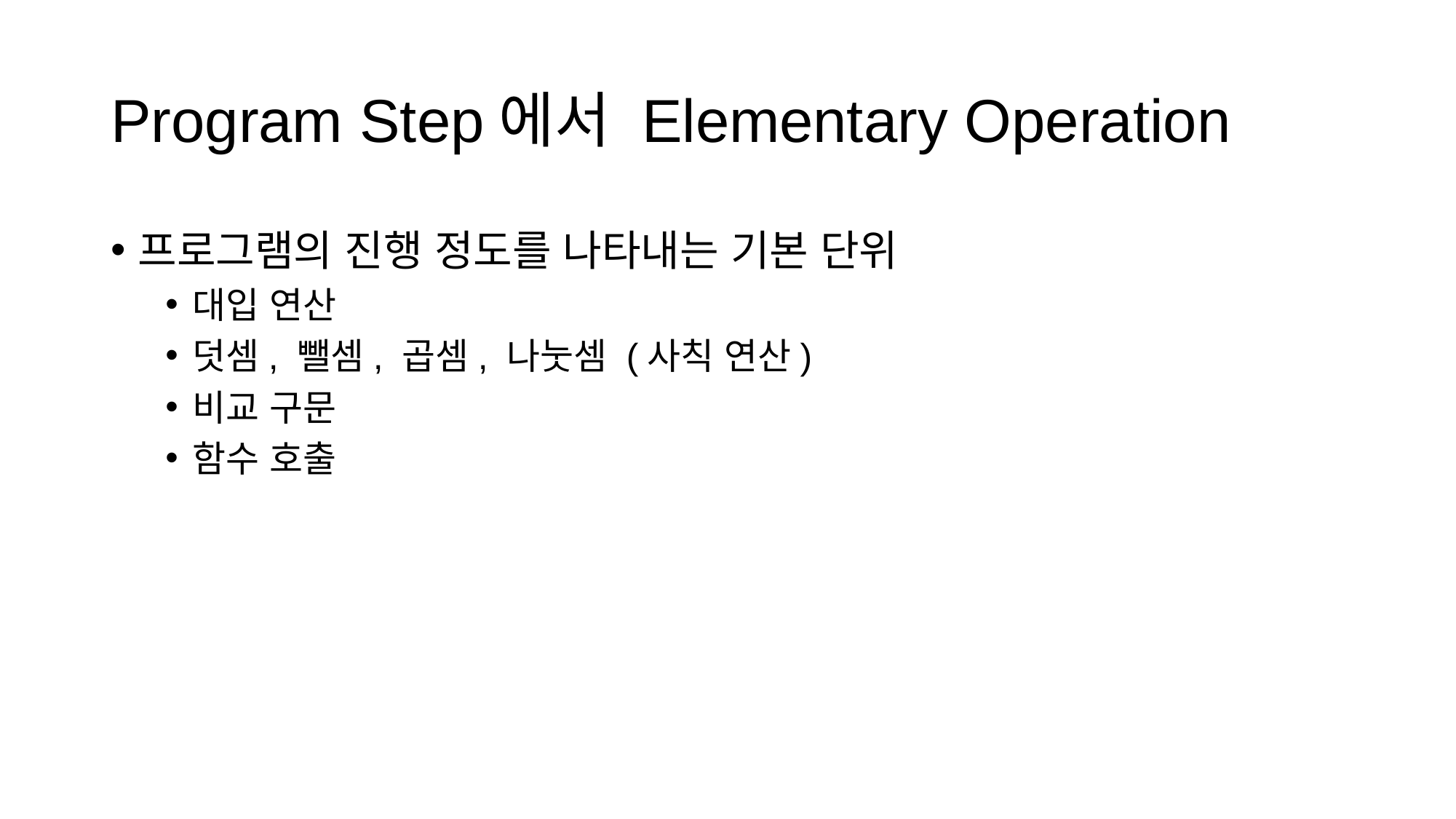

# Program Step에서 Elementary Operation
프로그램의 진행 정도를 나타내는 기본 단위
대입 연산
덧셈, 뺄셈, 곱셈, 나눗셈 (사칙 연산)
비교 구문
함수 호출